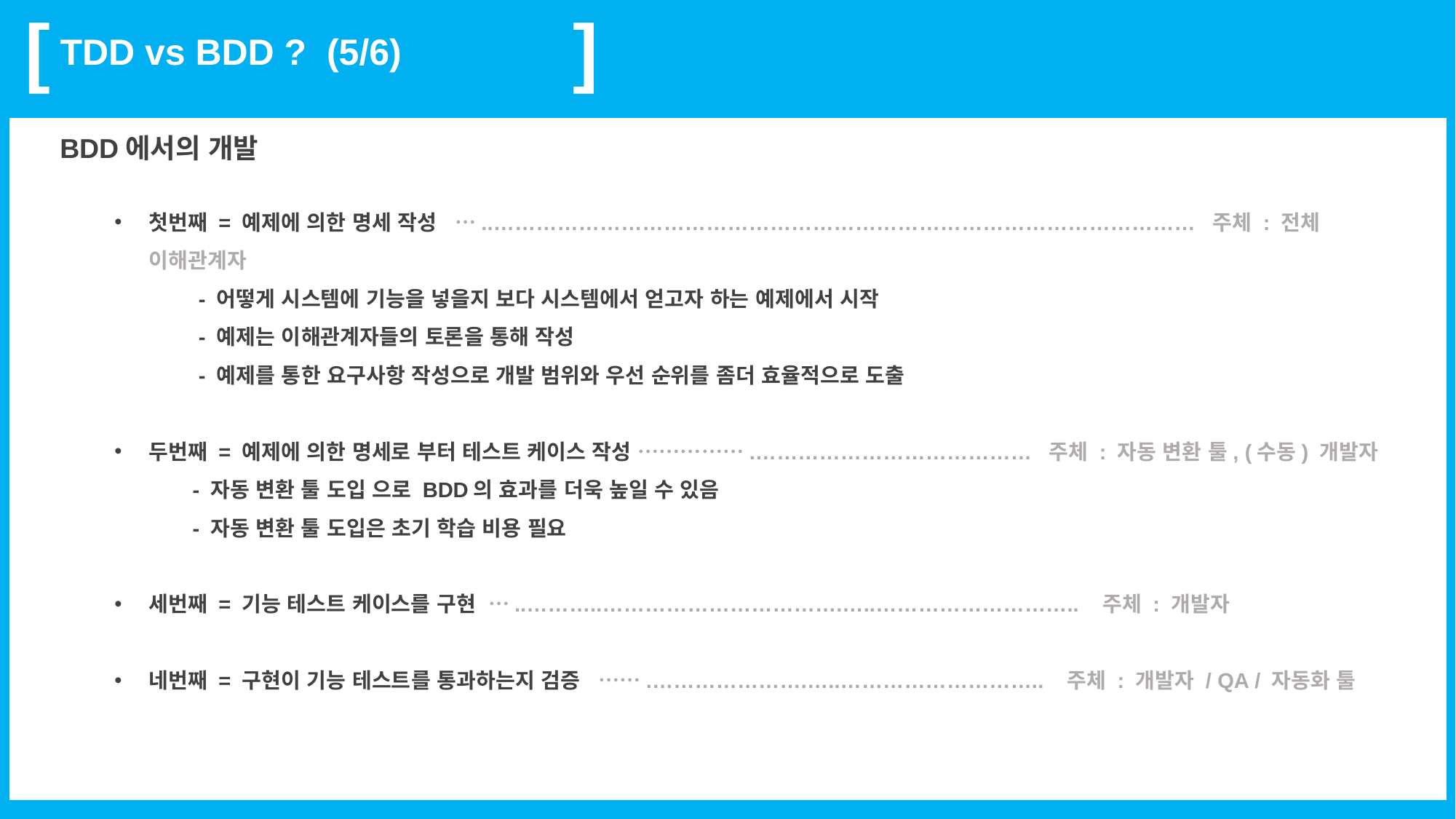

[
# TDD vs BDD ?  (5/6)
]

BDD에서의 개발

첫번째 = 예제에 의한 명세 작성   …..………………………………………………………………………………………  주체 : 전체 이해관계자
              - 어떻게 시스템에 기능을 넣을지 보다 시스템에서 얻고자 하는 예제에서 시작
              - 예제는 이해관계자들의 토론을 통해 작성
              - 예제를 통한 요구사항 작성으로 개발 범위와 우선 순위를 좀더 효율적으로 도출

두번째 = 예제에 의한 명세로 부터 테스트 케이스 작성 …………….…………………………………  주체 : 자동 변환 툴, (수동) 개발자
             - 자동 변환 툴 도입 으로 BDD의 효과를 더욱 높일 수 있음
             - 자동 변환 툴 도입은 초기 학습 비용 필요

세번째 = 기능 테스트 케이스를 구현  …..………..…………………………….…..………………………..   주체 : 개발자

네번째 = 구현이 기능 테스트를 통과하는지 검증   …….………………….…..………………………..   주체 : 개발자 / QA / 자동화 툴